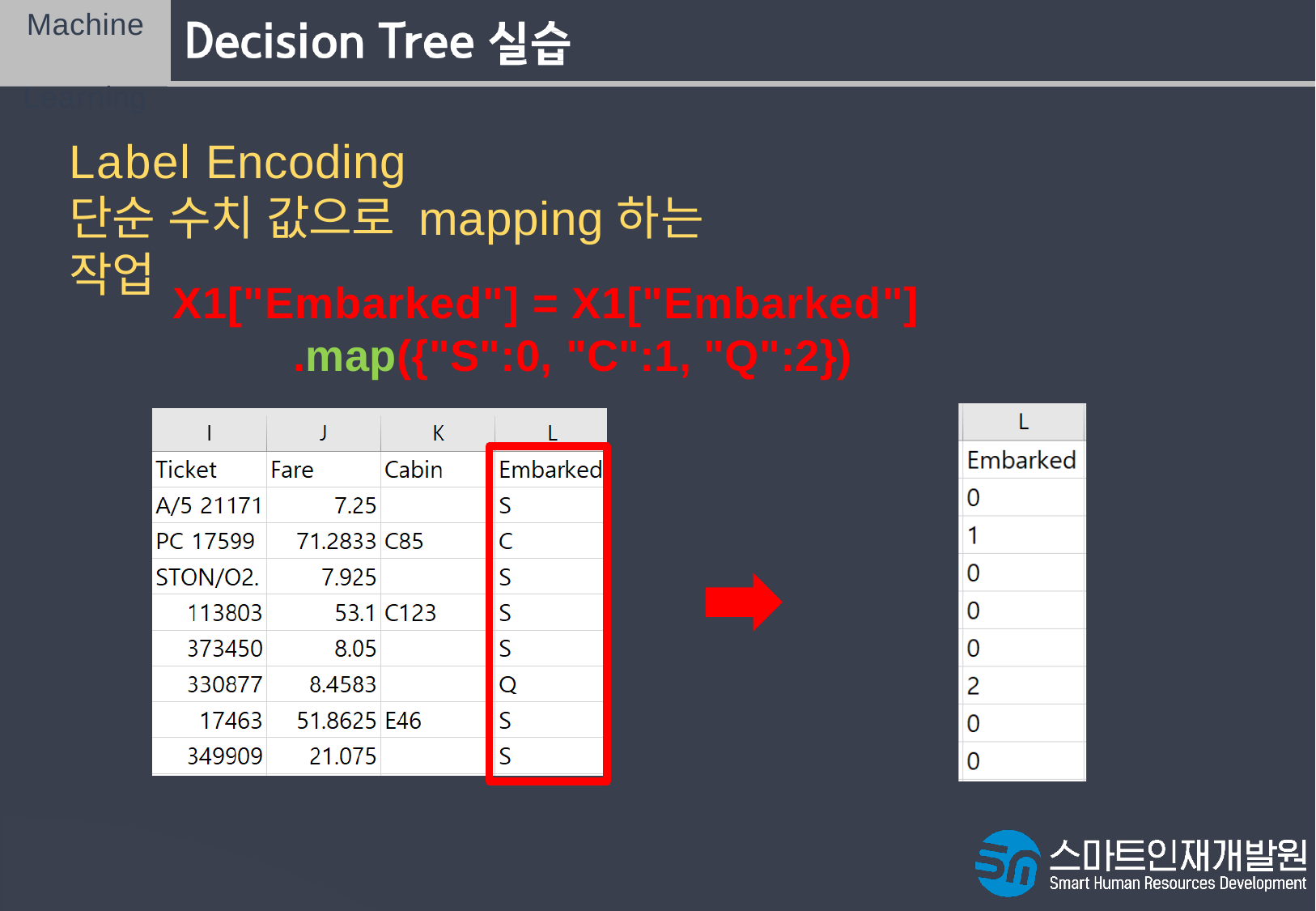

# Machine  Learning

Label Encoding
단순 수치 값으로 mapping하는 작업
X1["Embarked"] = X1["Embarked"]
.map({"S":0, "C":1, "Q":2})